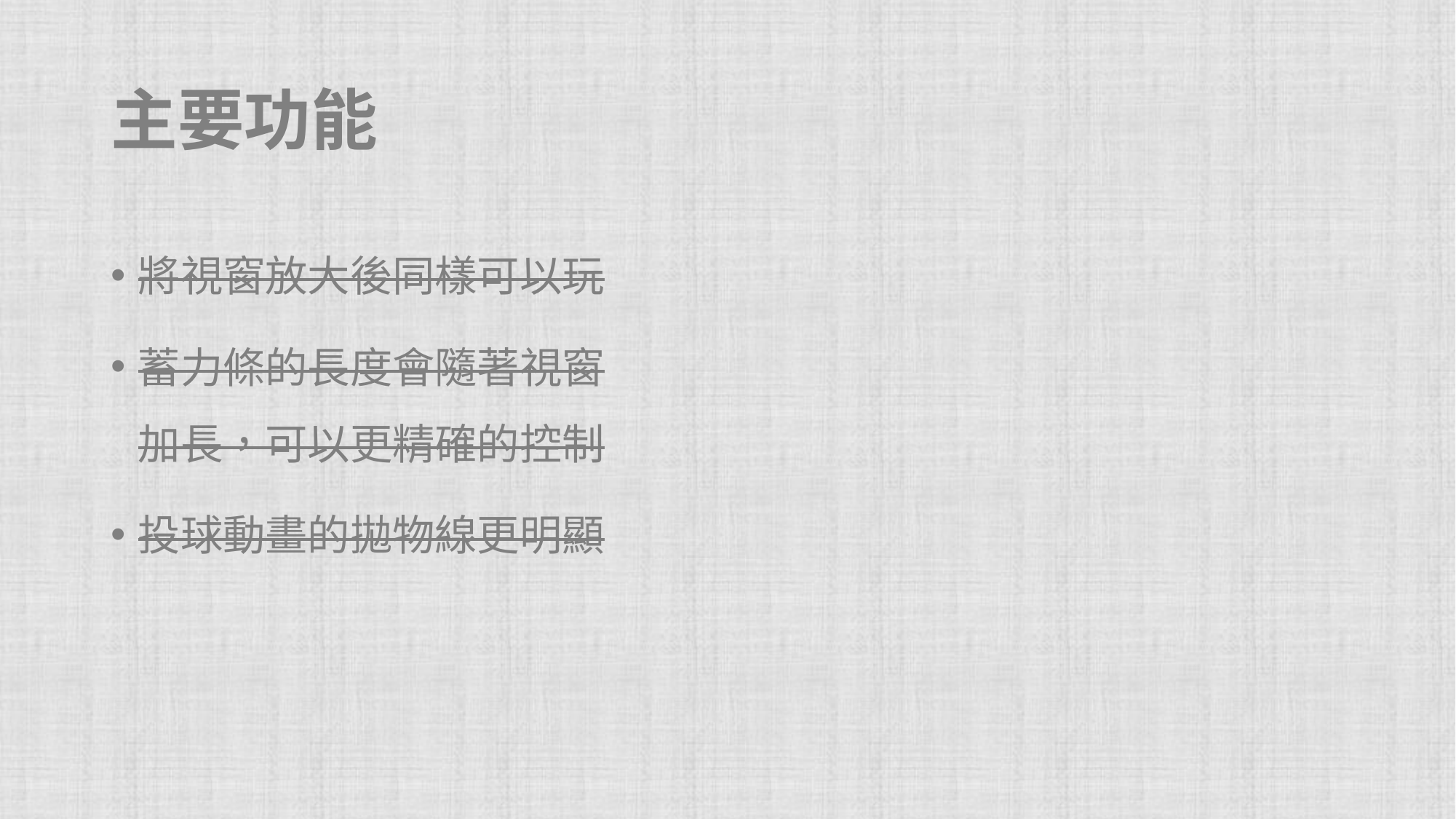

# 主要功能
將視窗放大後同樣可以玩
蓄力條的長度會隨著視窗加長，可以更精確的控制
投球動畫的拋物線更明顯